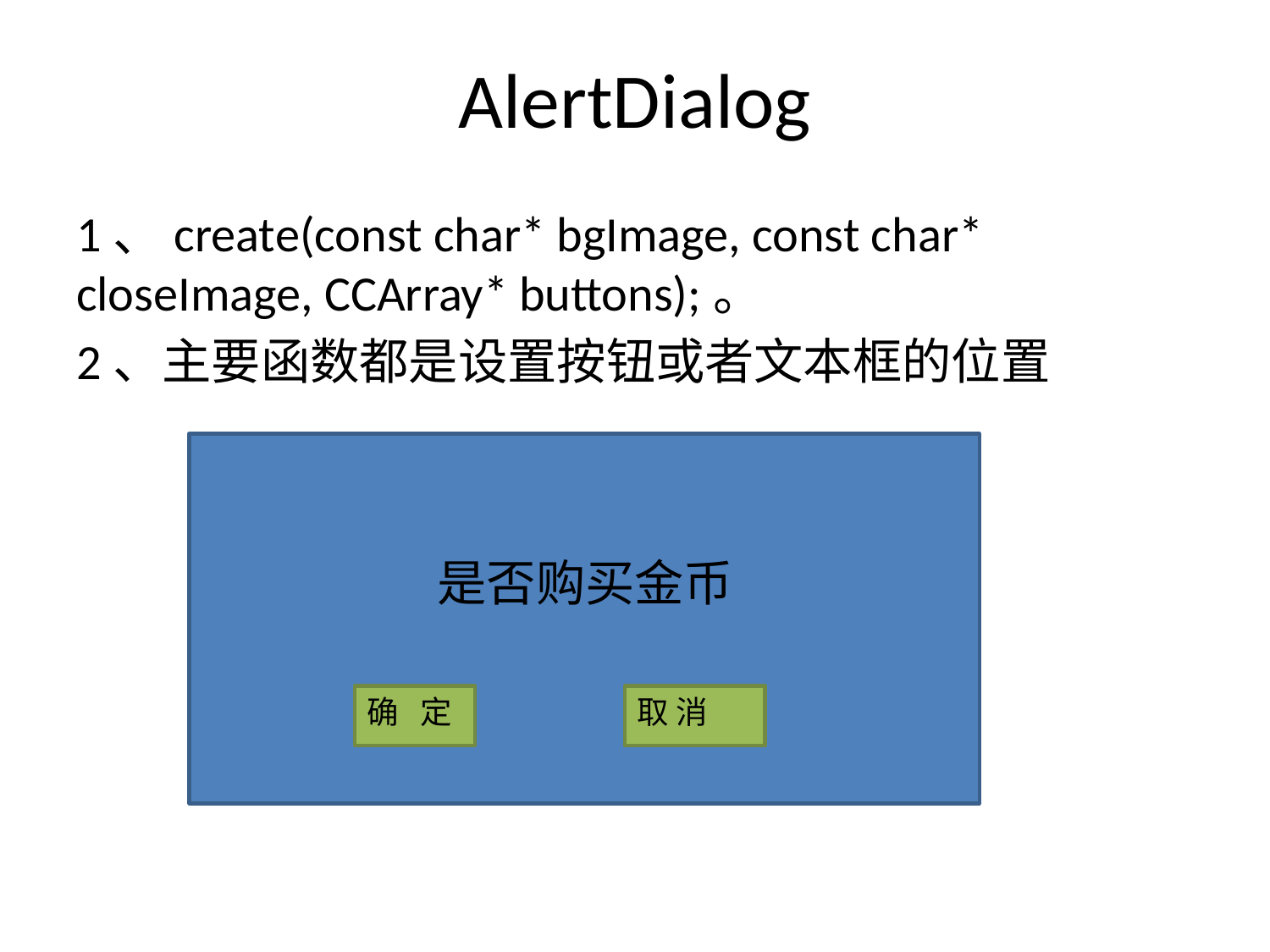

# AlertDialog
1、create(const char* bgImage, const char* closeImage, CCArray* buttons);。
2、主要函数都是设置按钮或者文本框的位置

是否购买金币

确   定

取 消